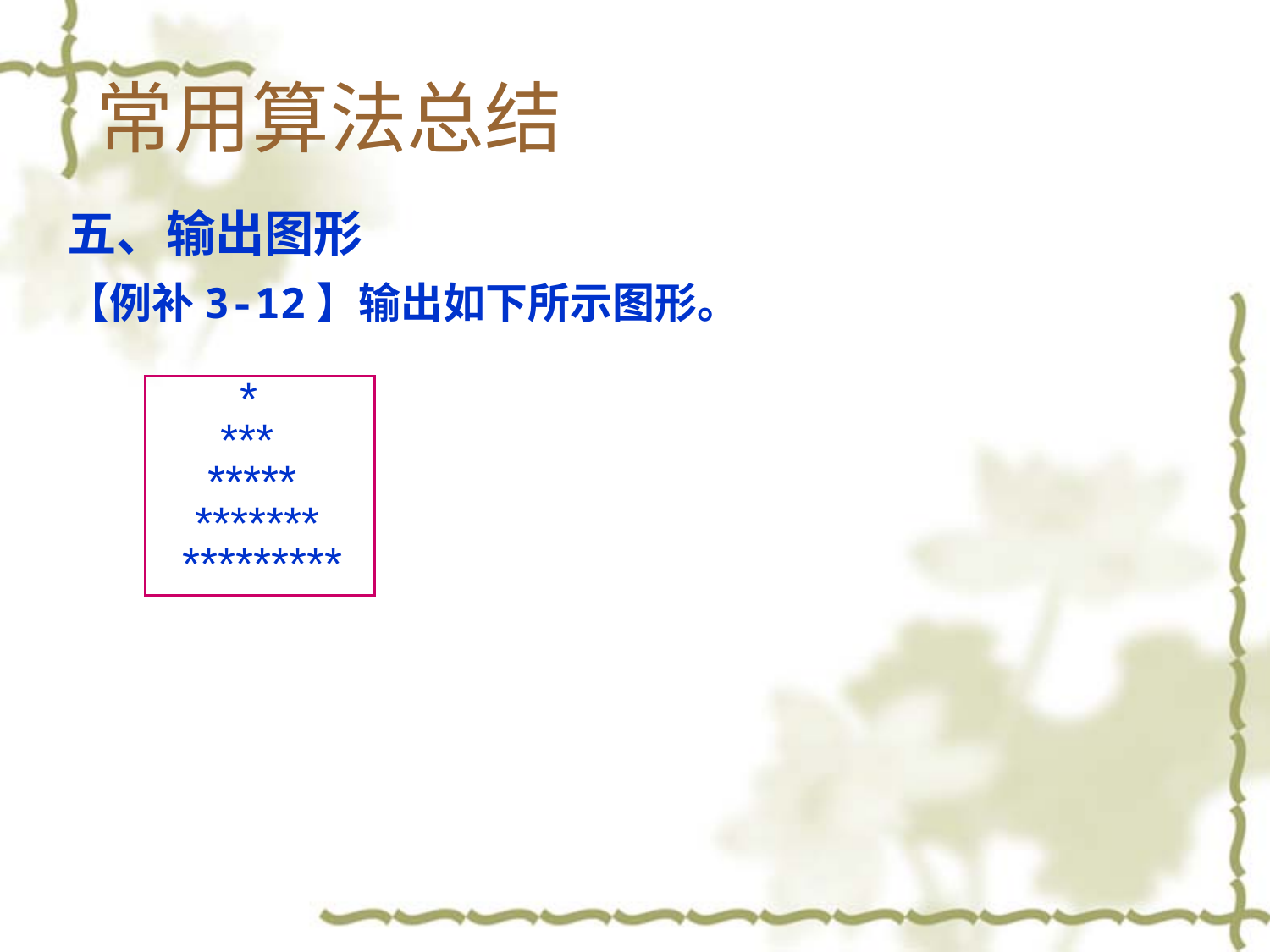

# 常用算法总结
五、输出图形
【例补3-12】输出如下所示图形。
       *
     ***
    *****
   *******
  *********